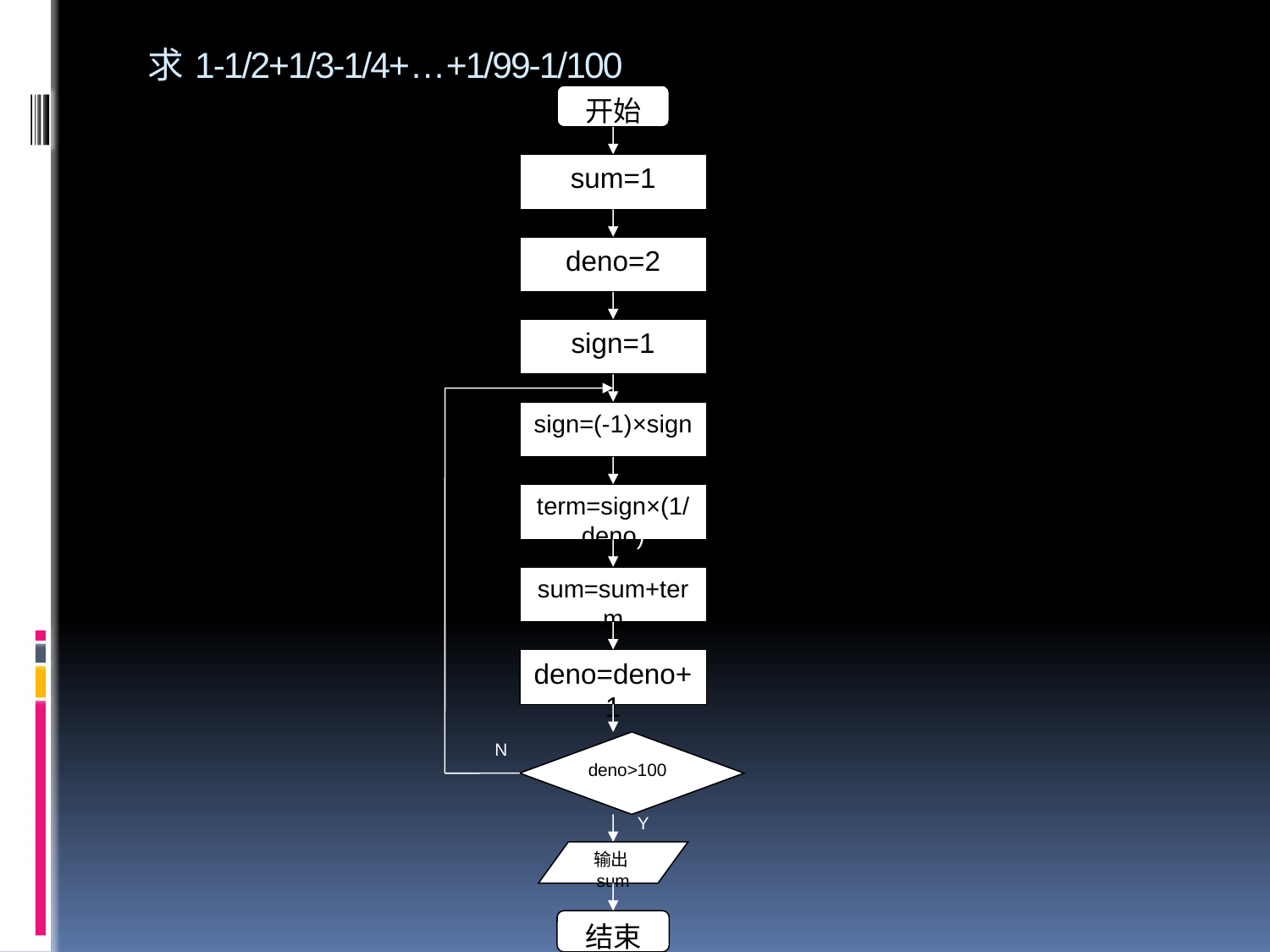

# 求 1-1/2+1/3-1/4+…+1/99-1/100
开始

sum=1

deno=2

sign=1

sign=(-1)×sign

term=sign×(1/deno)

sum=sum+term

deno=deno+1

N
deno>100

Y

输出sum

结束